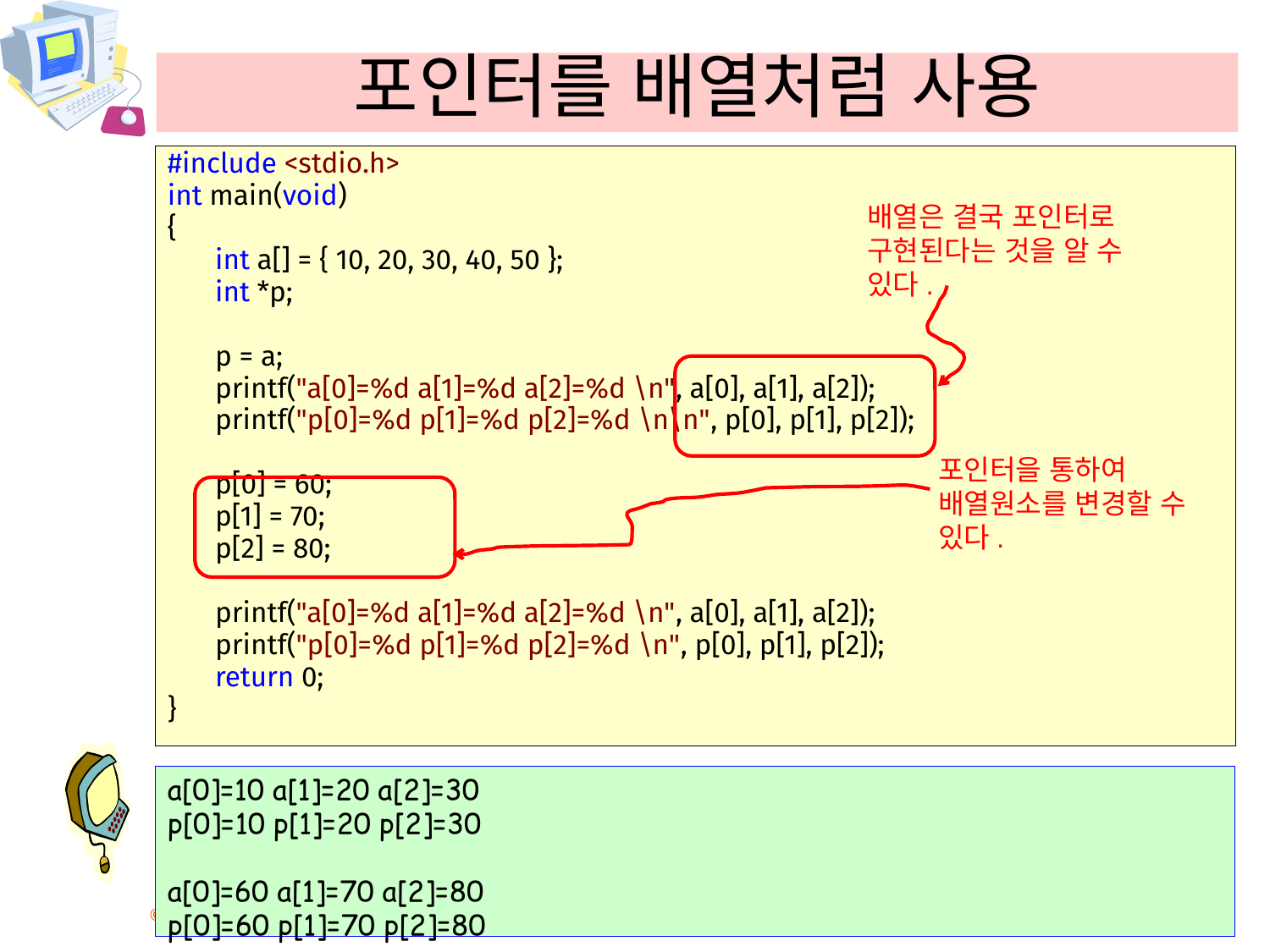

# 포인터를 배열처럼 사용
#include <stdio.h>
int main(void)
{
	int a[] = { 10, 20, 30, 40, 50 };
	int *p;

	p = a;
	printf("a[0]=%d a[1]=%d a[2]=%d \n", a[0], a[1], a[2]);
	printf("p[0]=%d p[1]=%d p[2]=%d \n\n", p[0], p[1], p[2]);

	p[0] = 60;
	p[1] = 70;
	p[2] = 80;

	printf("a[0]=%d a[1]=%d a[2]=%d \n", a[0], a[1], a[2]);
	printf("p[0]=%d p[1]=%d p[2]=%d \n", p[0], p[1], p[2]);
	return 0;
}
배열은 결국 포인터로 구현된다는 것을 알 수 있다.

포인터을 통하여 배열원소를 변경할 수 있다.

a[0]=10 a[1]=20 a[2]=30
p[0]=10 p[1]=20 p[2]=30

a[0]=60 a[1]=70 a[2]=80
p[0]=60 p[1]=70 p[2]=80